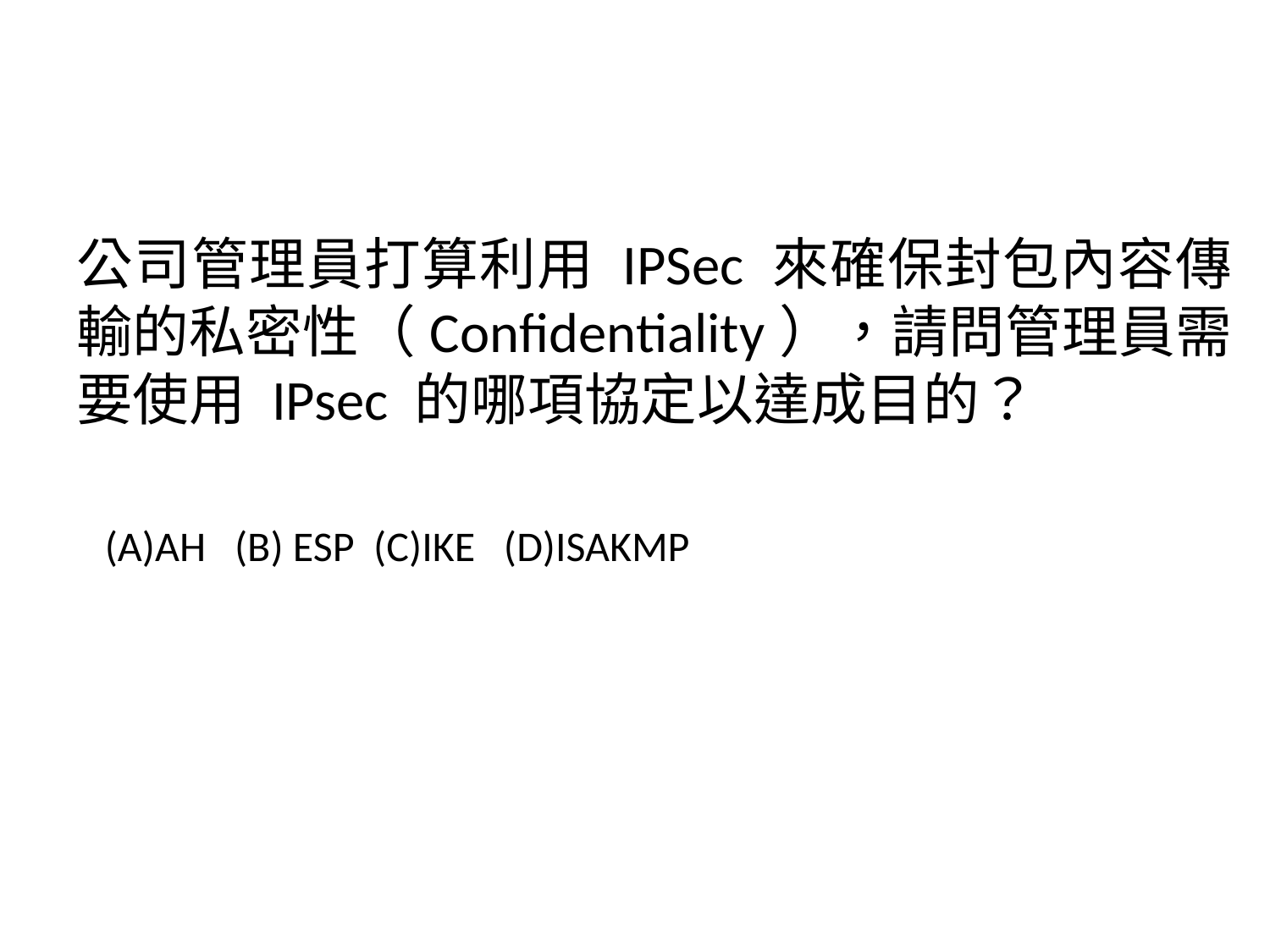

公司管理員打算利用 IPSec 來確保封包內容傳輸的私密性（Confidentiality），請問管理員需要使用 IPsec 的哪項協定以達成目的？

   (A)AH   (B) ESP  (C)IKE   (D)ISAKMP